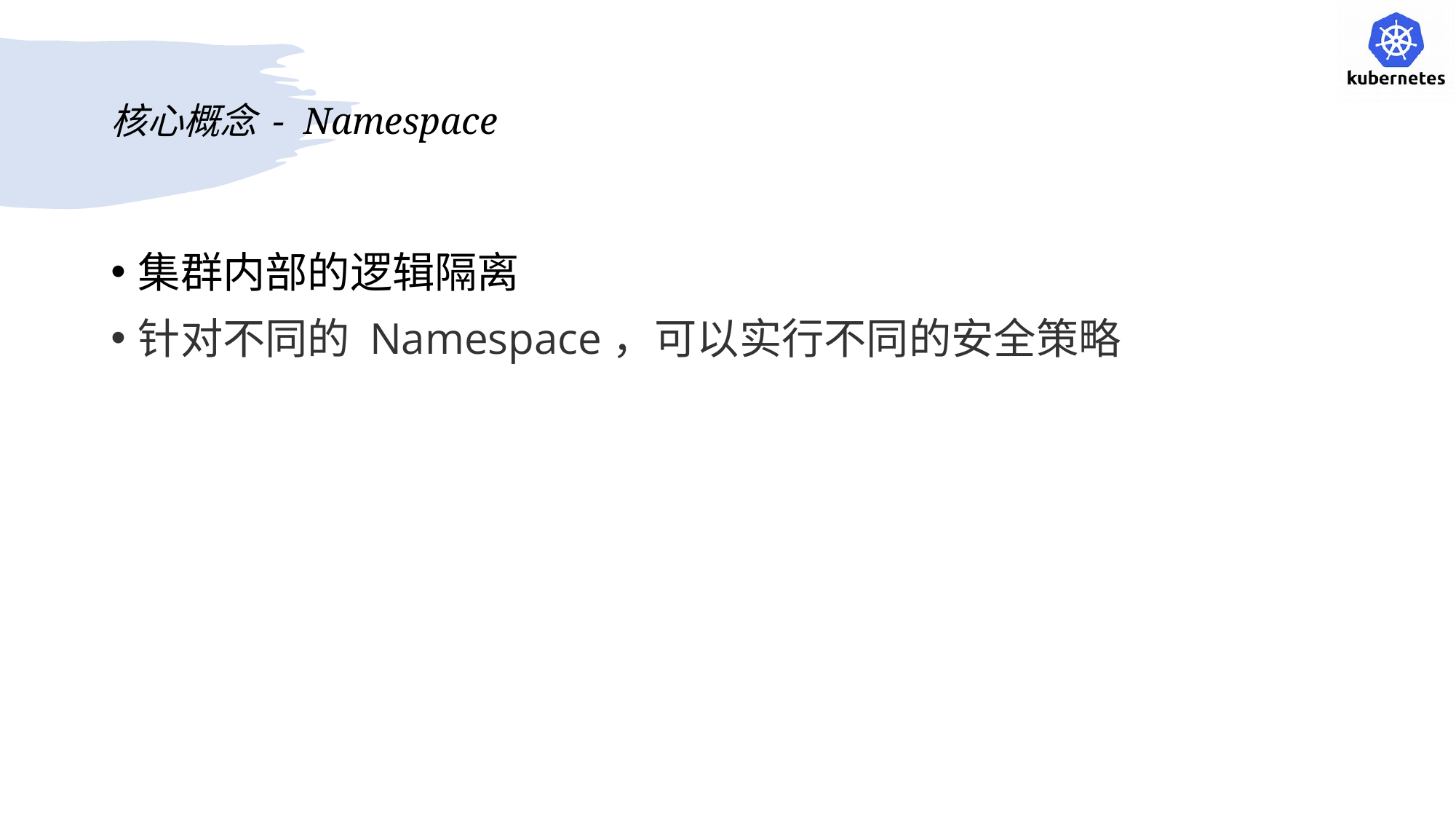

# 核心概念 -  Namespace
集群内部的逻辑隔离
针对不同的 Namespace，可以实行不同的安全策略